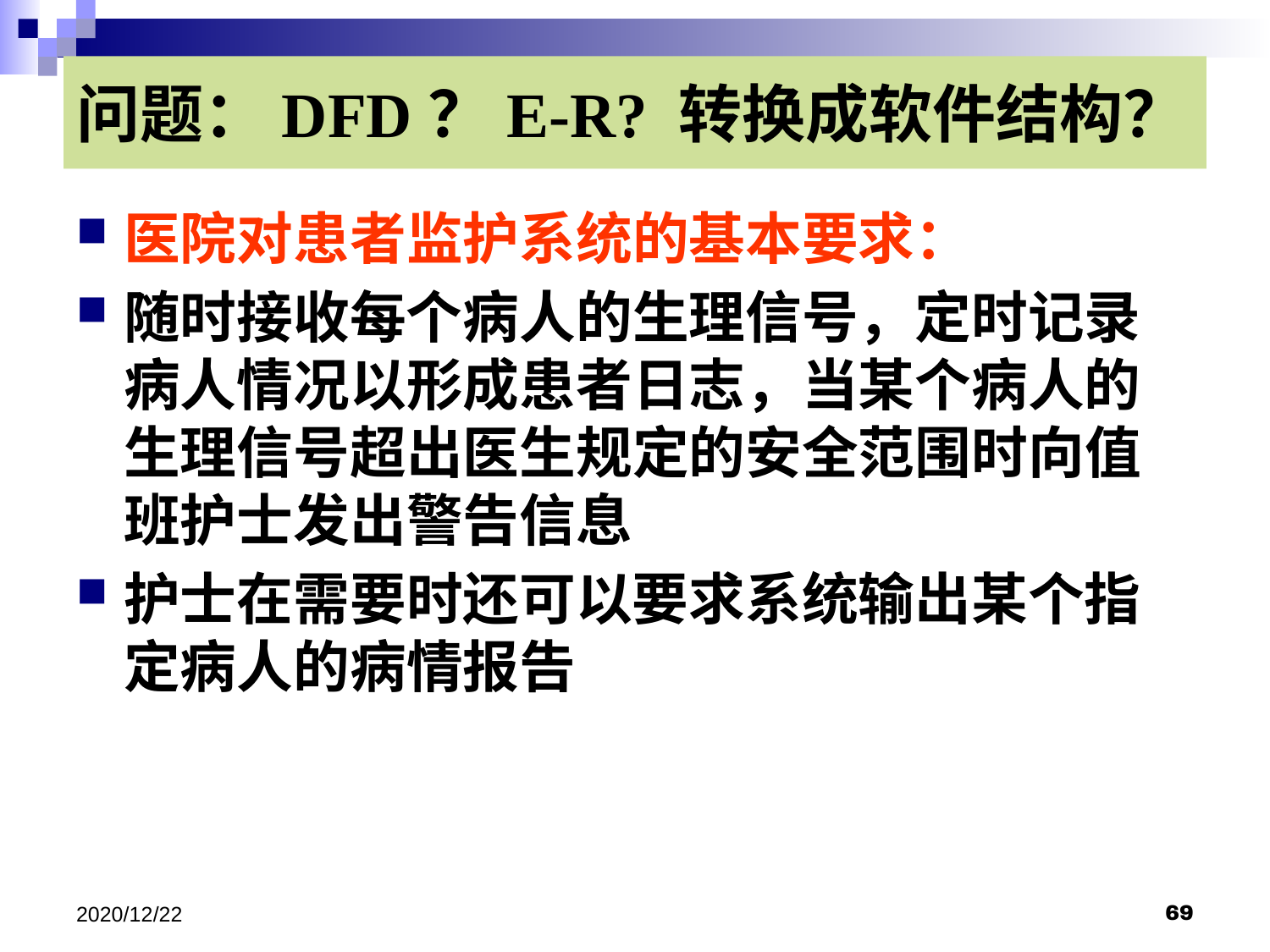

# 问题：DFD？E-R? 转换成软件结构？
医院对患者监护系统的基本要求：
随时接收每个病人的生理信号，定时记录病人情况以形成患者日志，当某个病人的生理信号超出医生规定的安全范围时向值班护士发出警告信息
护士在需要时还可以要求系统输出某个指定病人的病情报告

2020/12/22
69